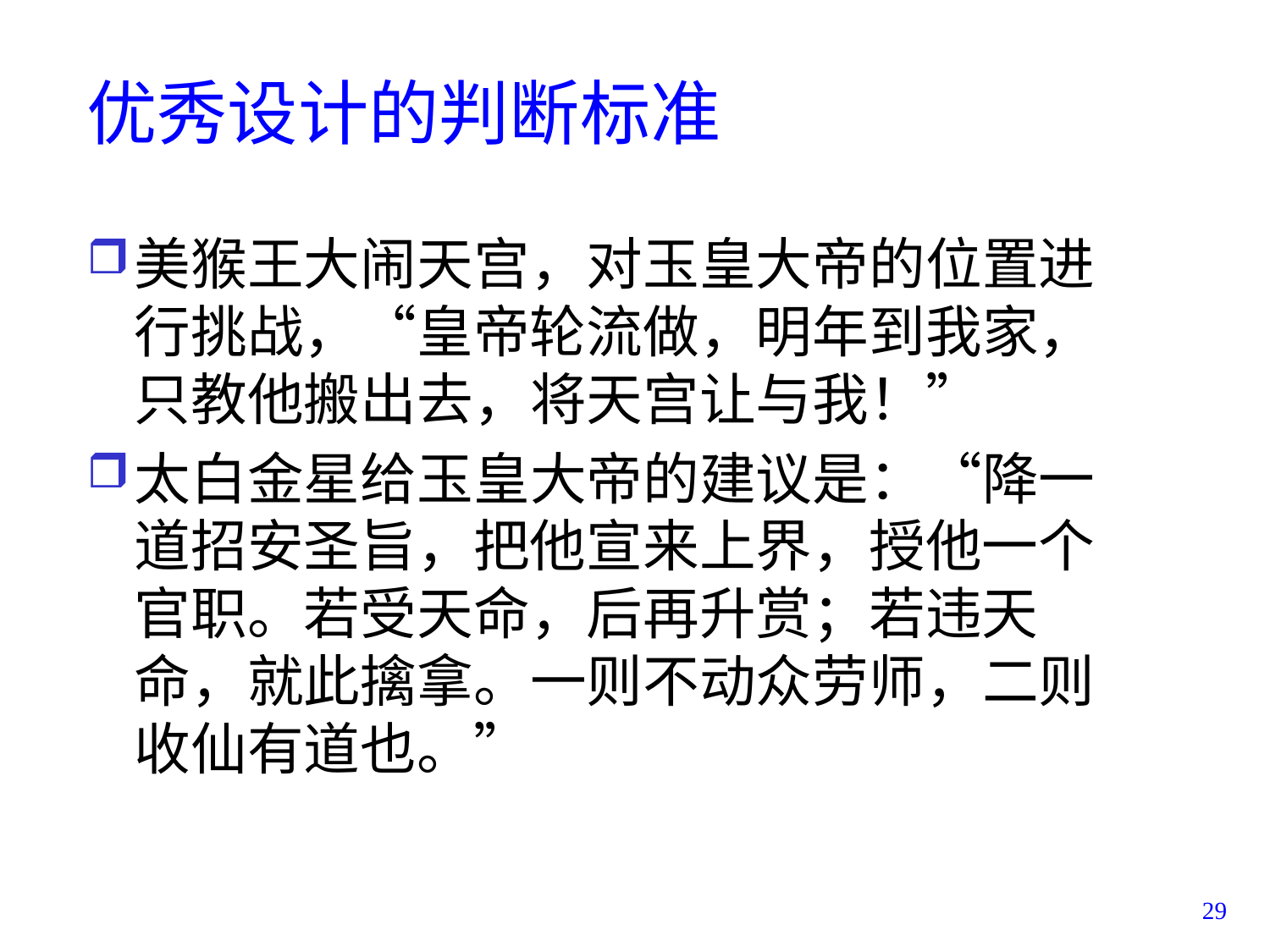

# 优秀设计的判断标准
美猴王大闹天宫，对玉皇大帝的位置进行挑战，“皇帝轮流做，明年到我家，只教他搬出去，将天宫让与我！”
太白金星给玉皇大帝的建议是：“降一道招安圣旨，把他宣来上界，授他一个官职。若受天命，后再升赏；若违天命，就此擒拿。一则不动众劳师，二则收仙有道也。”

29